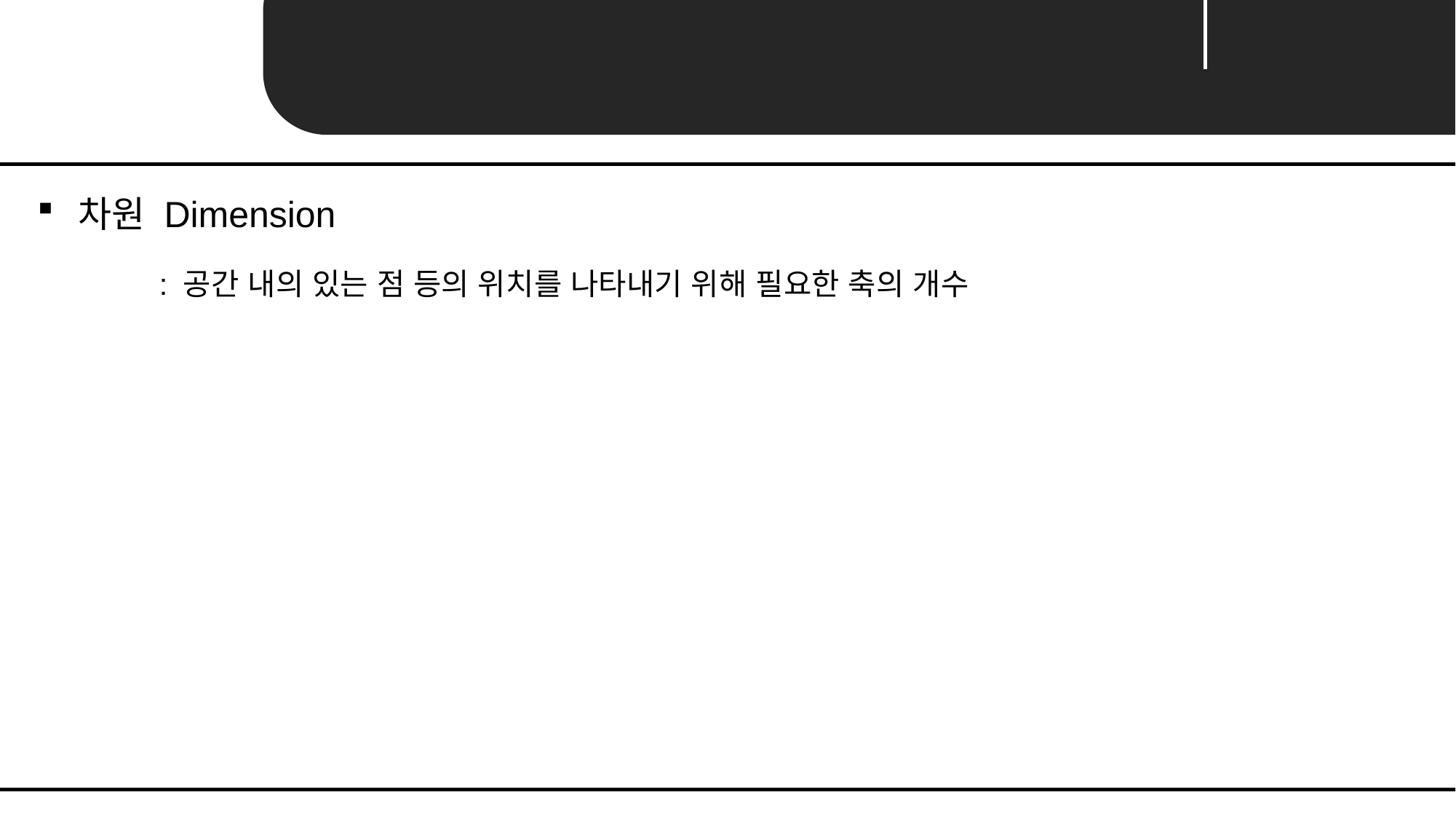

Unit  01 ㅣ  intro : Dimensionality Reduction
차원 Dimension
: 공간 내의 있는 점 등의 위치를 나타내기 위해 필요한 축의 개수